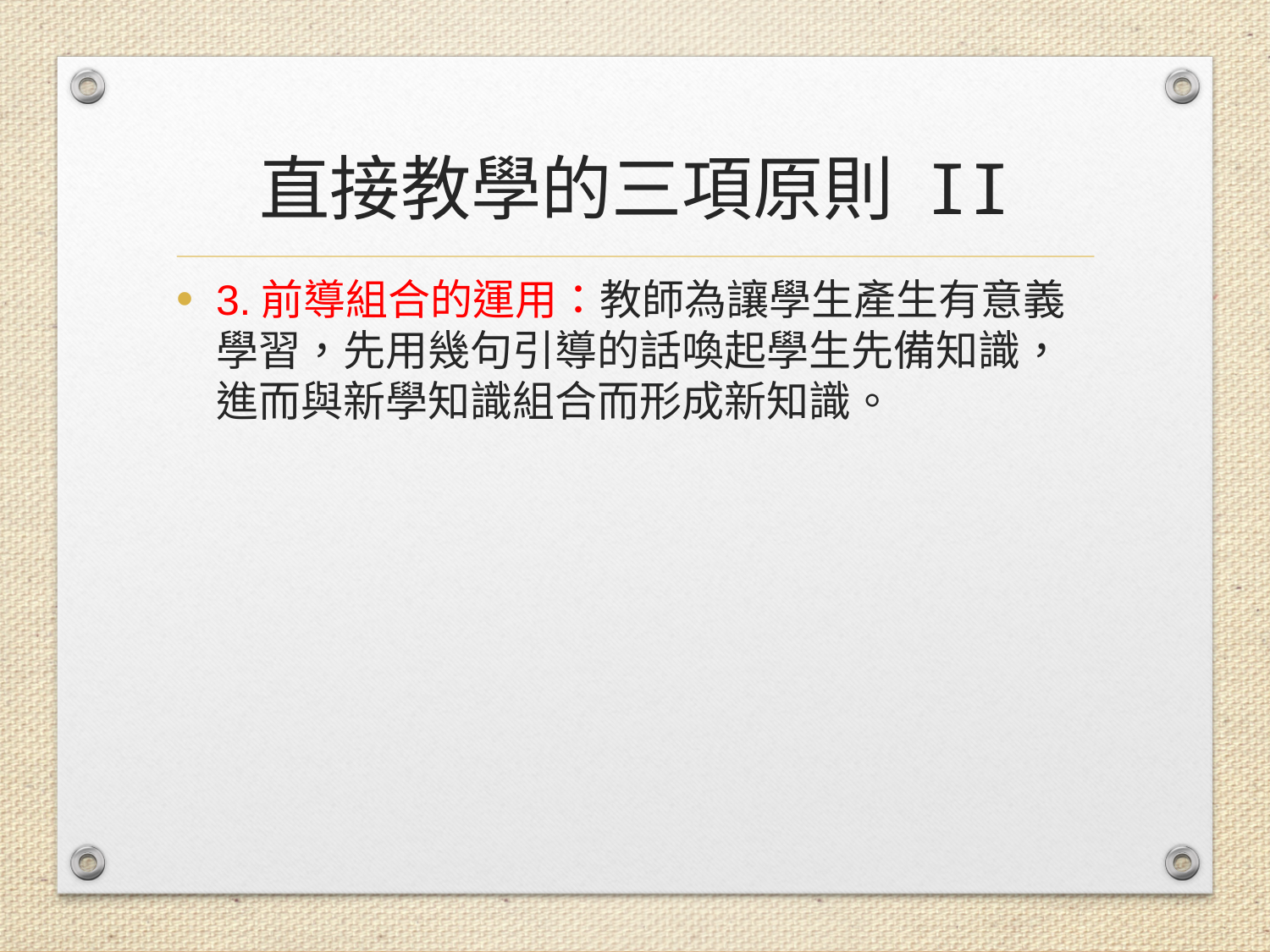

# 直接教學的三項原則 II
3.前導組合的運用：教師為讓學生產生有意義學習，先用幾句引導的話喚起學生先備知識，進而與新學知識組合而形成新知識。